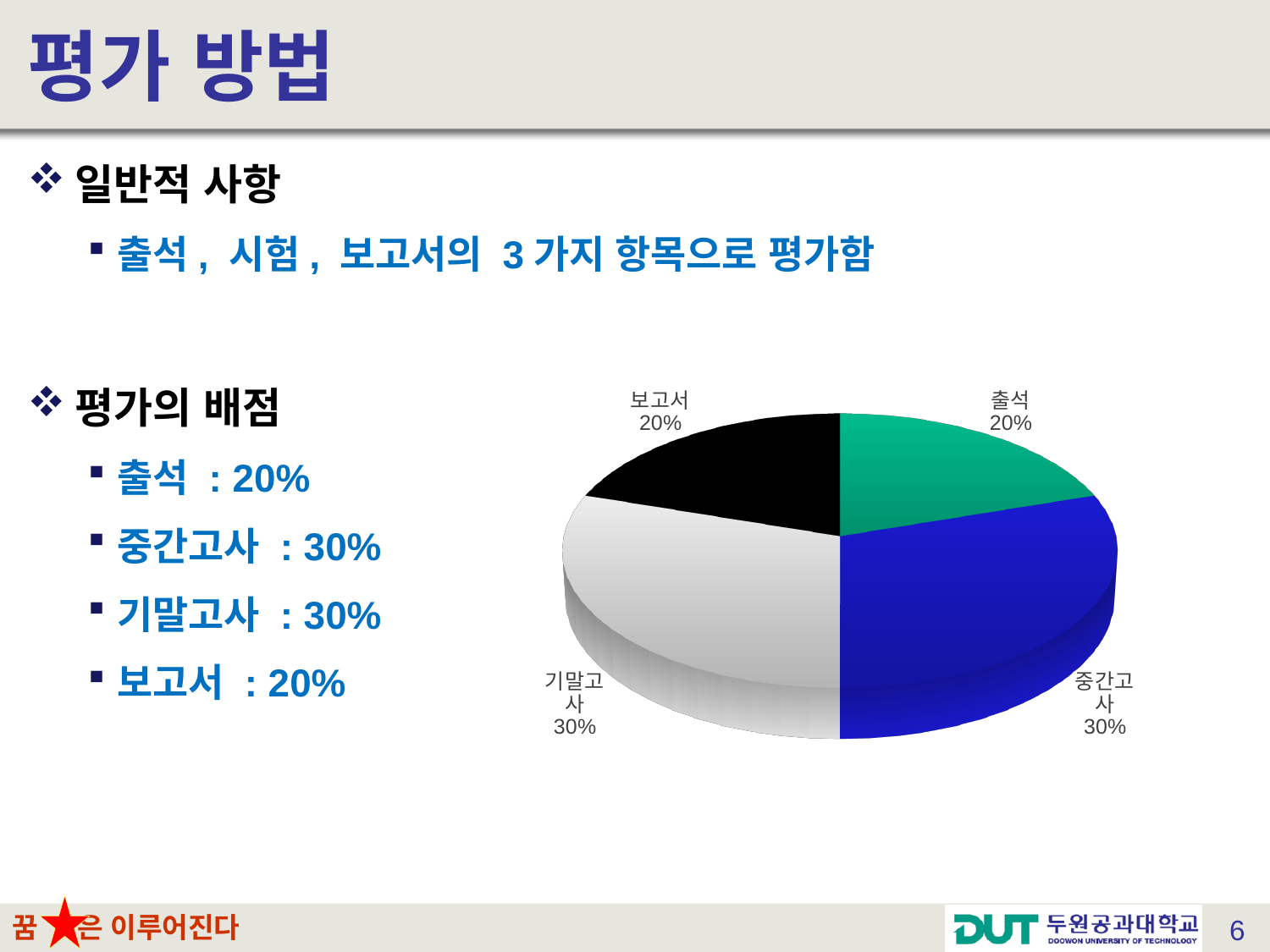

# 평가 방법
일반적 사항
출석, 시험, 보고서의 3가지 항목으로 평가함

평가의 배점
출석 : 20%
중간고사 : 30%
기말고사 : 30%
보고서 : 20%

[unsupported chart]